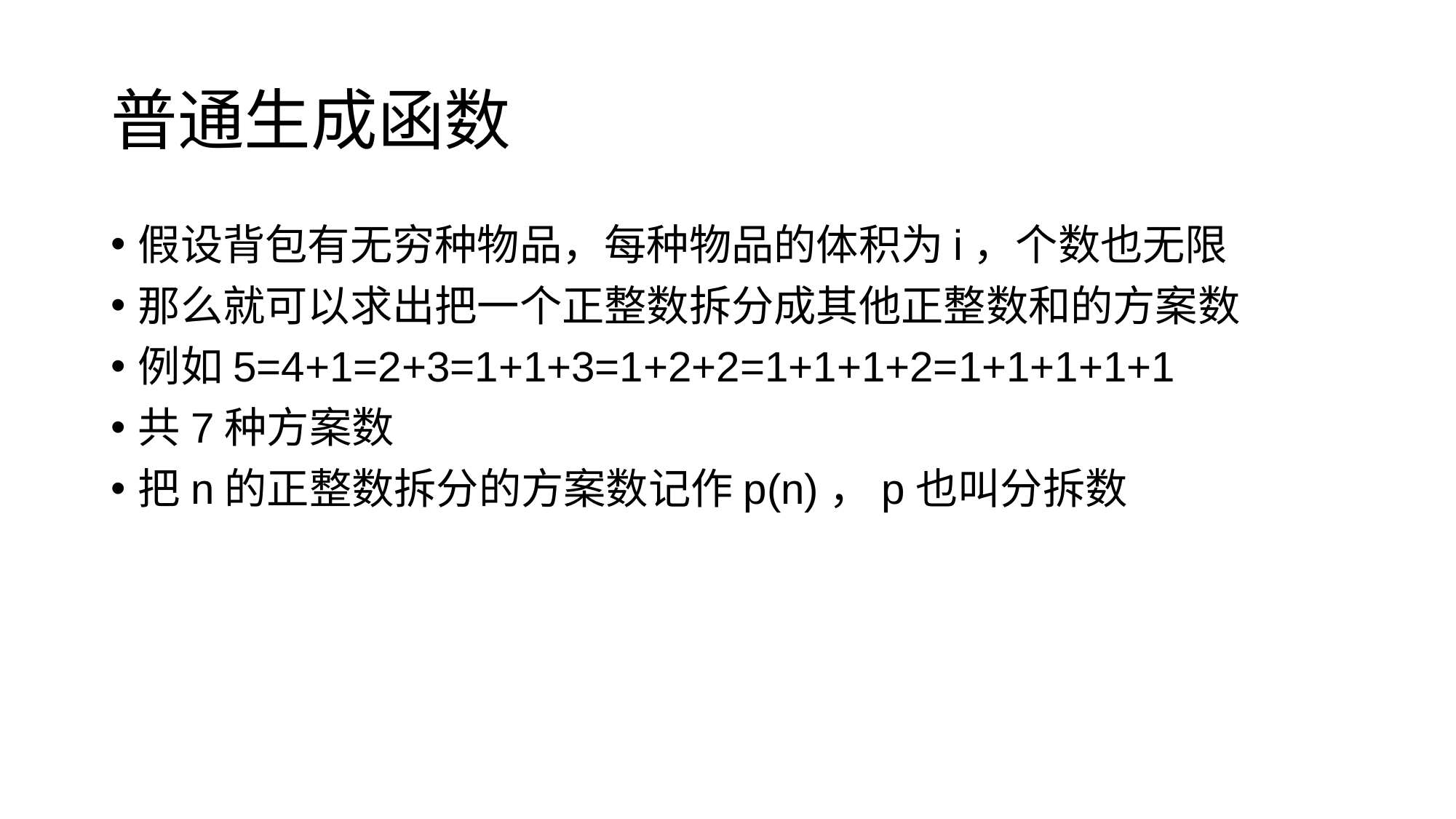

# 普通生成函数
假设背包有无穷种物品，每种物品的体积为i，个数也无限
那么就可以求出把一个正整数拆分成其他正整数和的方案数
例如5=4+1=2+3=1+1+3=1+2+2=1+1+1+2=1+1+1+1+1
共7种方案数
把n的正整数拆分的方案数记作p(n)，p也叫分拆数